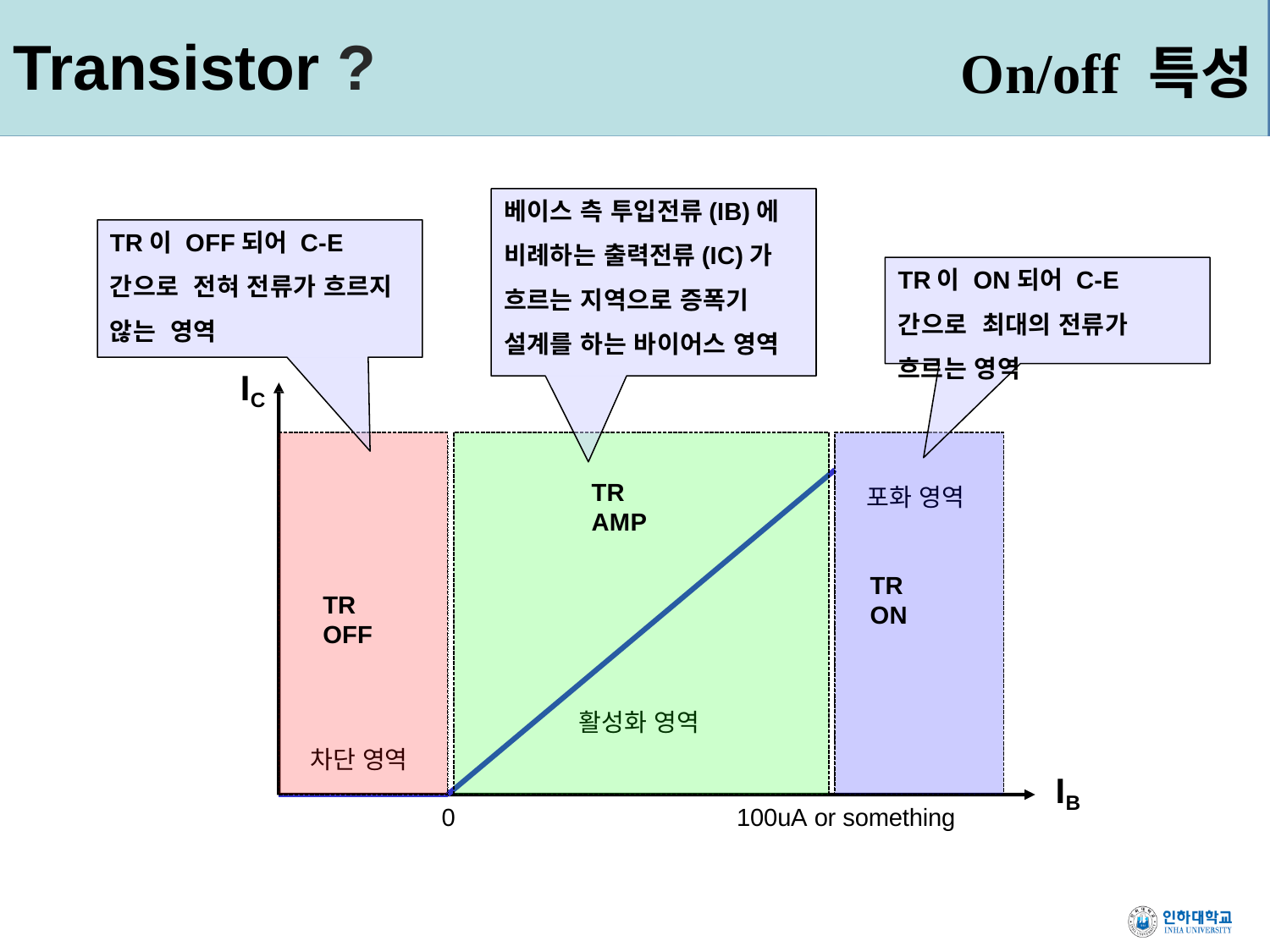

Transistor ?
On/off 특성
베이스 측 투입전류(IB)에  비례하는 출력전류(IC)가  흐르는 지역으로 증폭기  설계를 하는 바이어스 영역

TR이 OFF되어 C-E간으로  전혀 전류가 흐르지 않는  영역

TR이 ON되어 C-E간으로  최대의 전류가 흐르는 영역

IC

TR AMP
포화 영역
TR ON
TR OFF
활성화 영역
차단 영역
IB

0
100uA or something